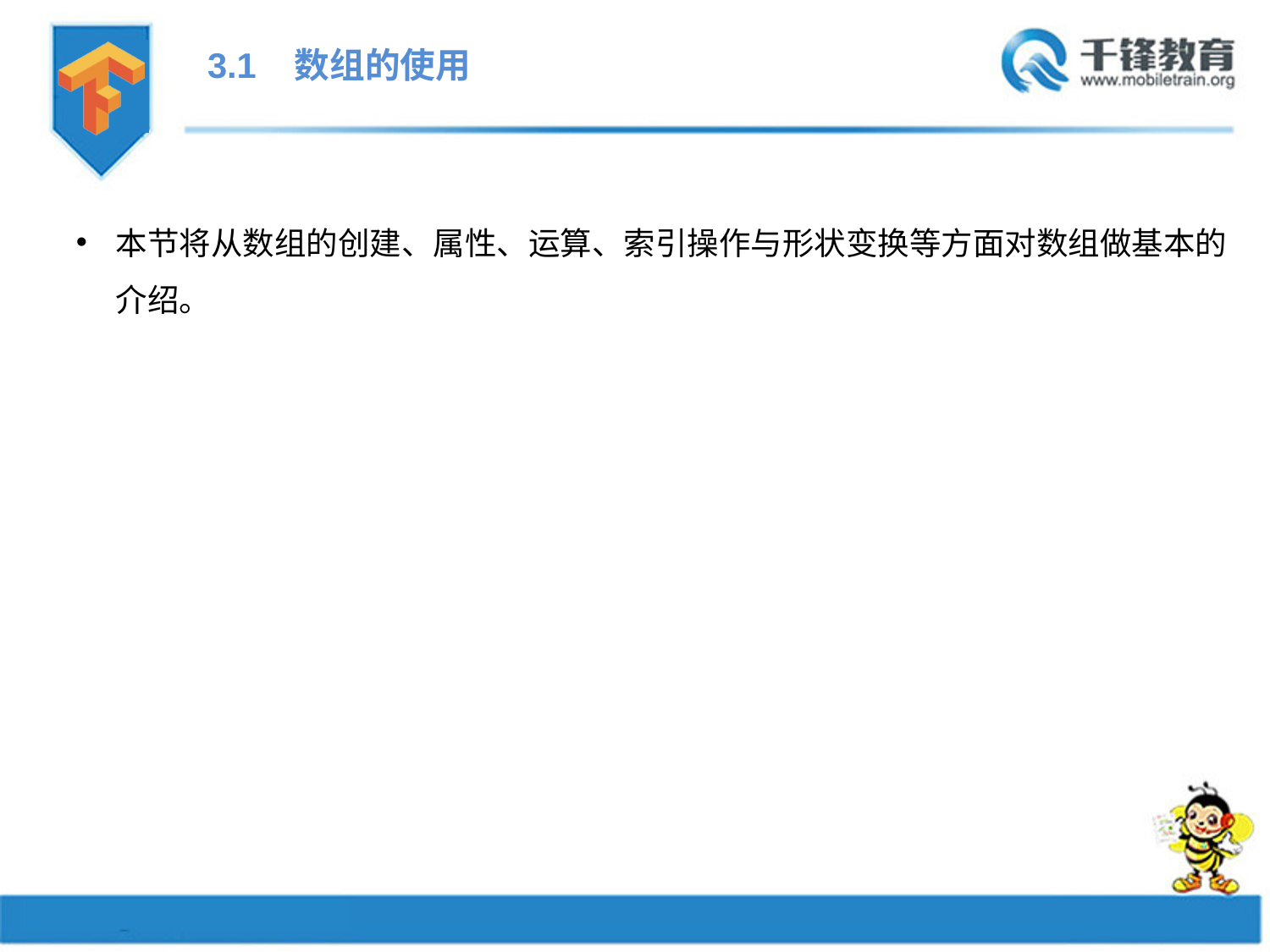

3.1   数组的使用
本节将从数组的创建、属性、运算、索引操作与形状变换等方面对数组做基本的介绍。